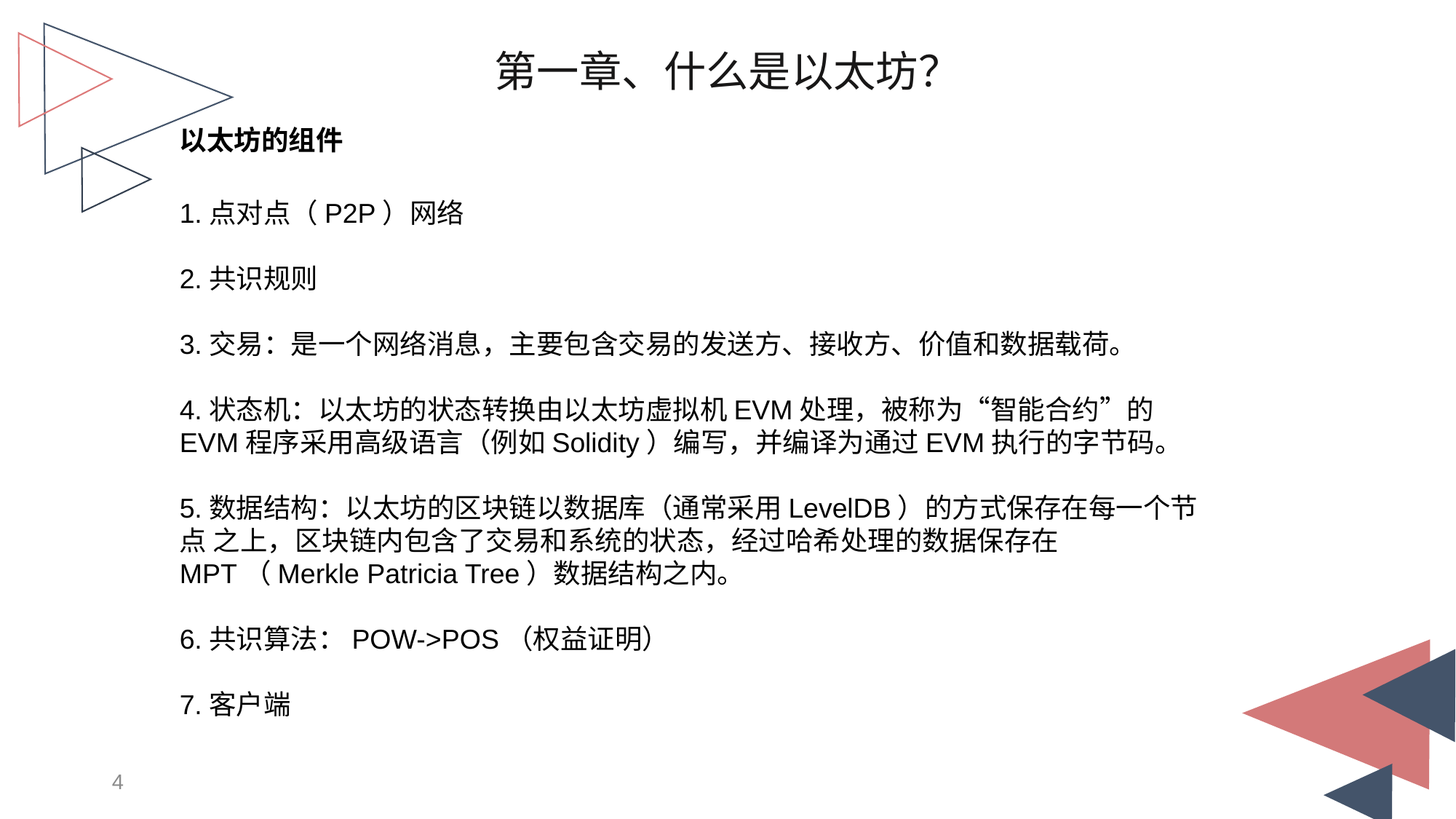

第一章、什么是以太坊？
以太坊的组件
1.点对点（P2P）网络

2.共识规则

3.交易：是一个网络消息，主要包含交易的发送方、接收方、价值和数据载荷。

4.状态机：以太坊的状态转换由以太坊虚拟机EVM处理，被称为“智能合约”的EVM程序采用高级语言（例如Solidity）编写，并编译为通过EVM执行的字节码。

5.数据结构：以太坊的区块链以数据库（通常采用LevelDB）的方式保存在每一个节点 之上，区块链内包含了交易和系统的状态，经过哈希处理的数据保存在MPT（Merkle Patricia Tree）数据结构之内。

6.共识算法：POW->POS（权益证明）

7.客户端
语音转换
重放攻击
4